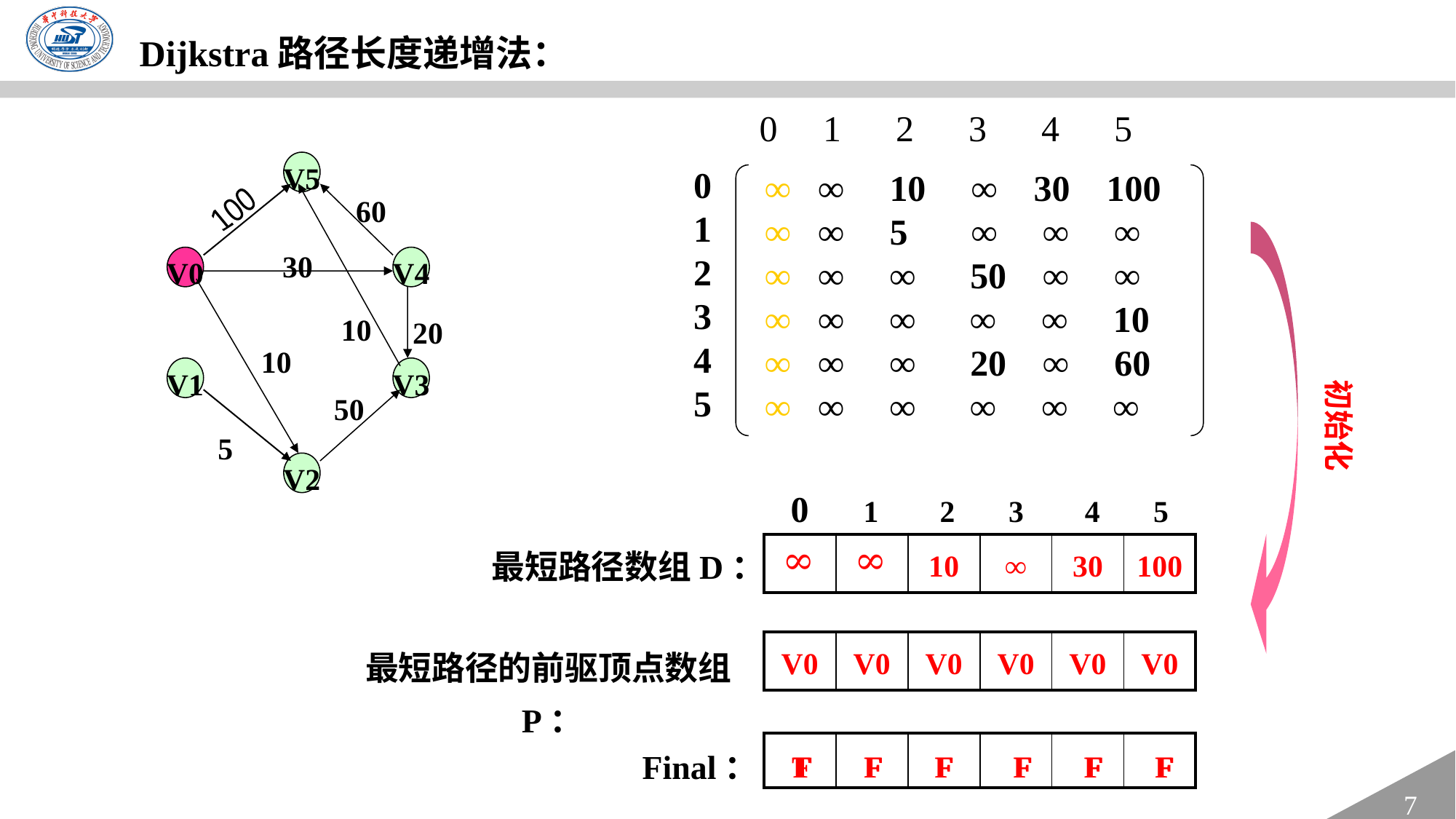

Dijkstra路径长度递增法：
 0     1      2      3      4      5
V5
0
1
2
3
4
5
∞   ∞     10     ∞    30    100
∞   ∞     5       ∞     ∞     ∞
∞   ∞     ∞      50    ∞     ∞
∞   ∞     ∞      ∞     ∞     10
∞   ∞     ∞      20    ∞     60
∞   ∞     ∞      ∞     ∞     ∞

60

100

30
V0
V4

10
20
10
初始化
V1
V3
50

5
V2
   0      1        2       3        4       5
最短路径数组D：
| ∞ | ∞ | 10 | ∞ | 30 | 100 |
| --- | --- | --- | --- | --- | --- |
最短路径的前驱顶点数组P：
| V0 | V0 | V0 | V0 | V0 | V0 |
| --- | --- | --- | --- | --- | --- |
Final：
T       F       F        F       F       F
F       F       F        F       F       F
|  |  |  |  |  |  |
| --- | --- | --- | --- | --- | --- |